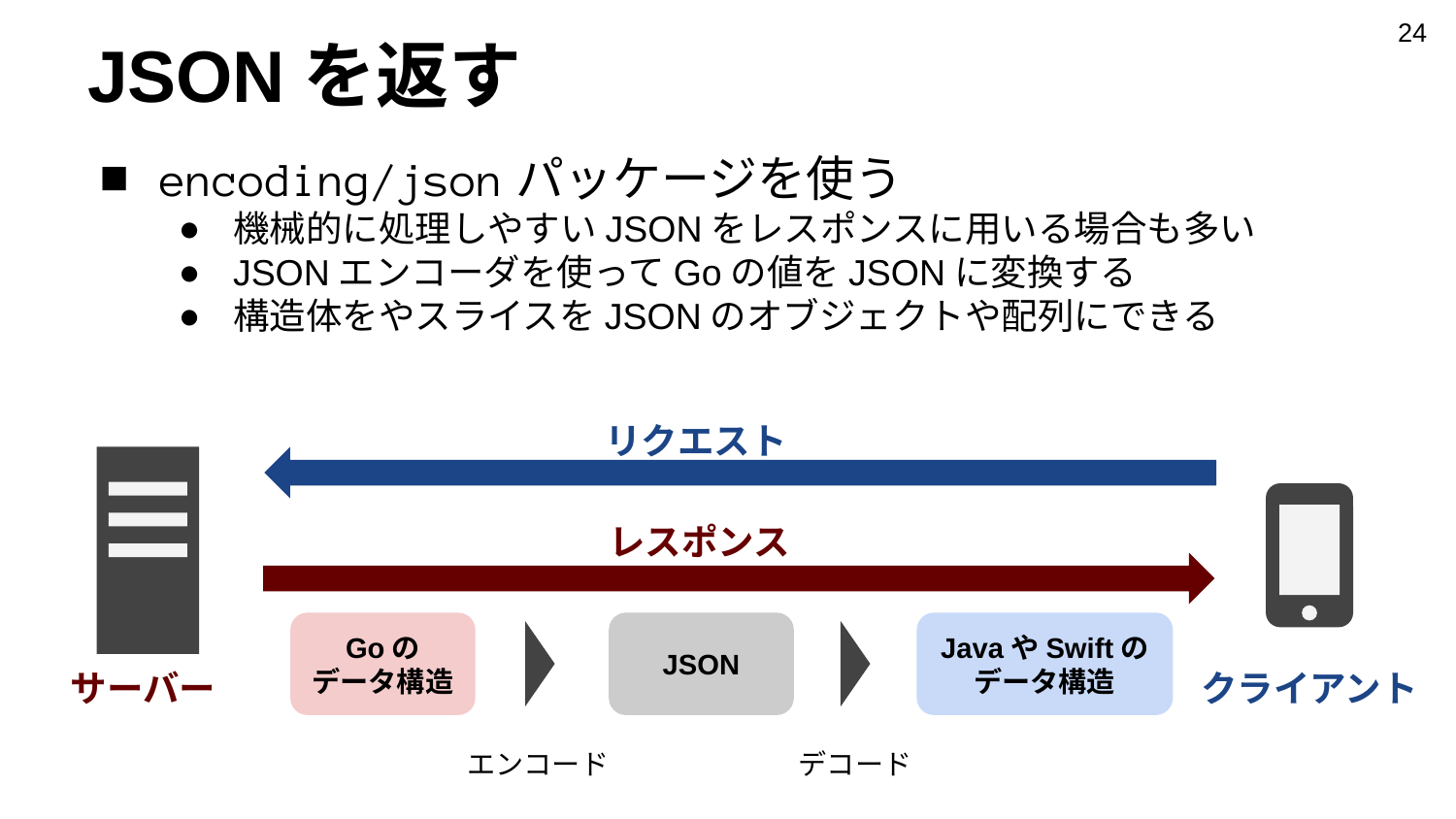

24
# JSONを返す
encoding/jsonパッケージを使う
機械的に処理しやすいJSONをレスポンスに用いる場合も多い
JSONエンコーダを使ってGoの値をJSONに変換する
構造体をやスライスをJSONのオブジェクトや配列にできる
リクエスト

レスポンス

Goの
データ構造
JSON
JavaやSwiftの
データ構造

サーバー
クライアント
エンコード
デコード